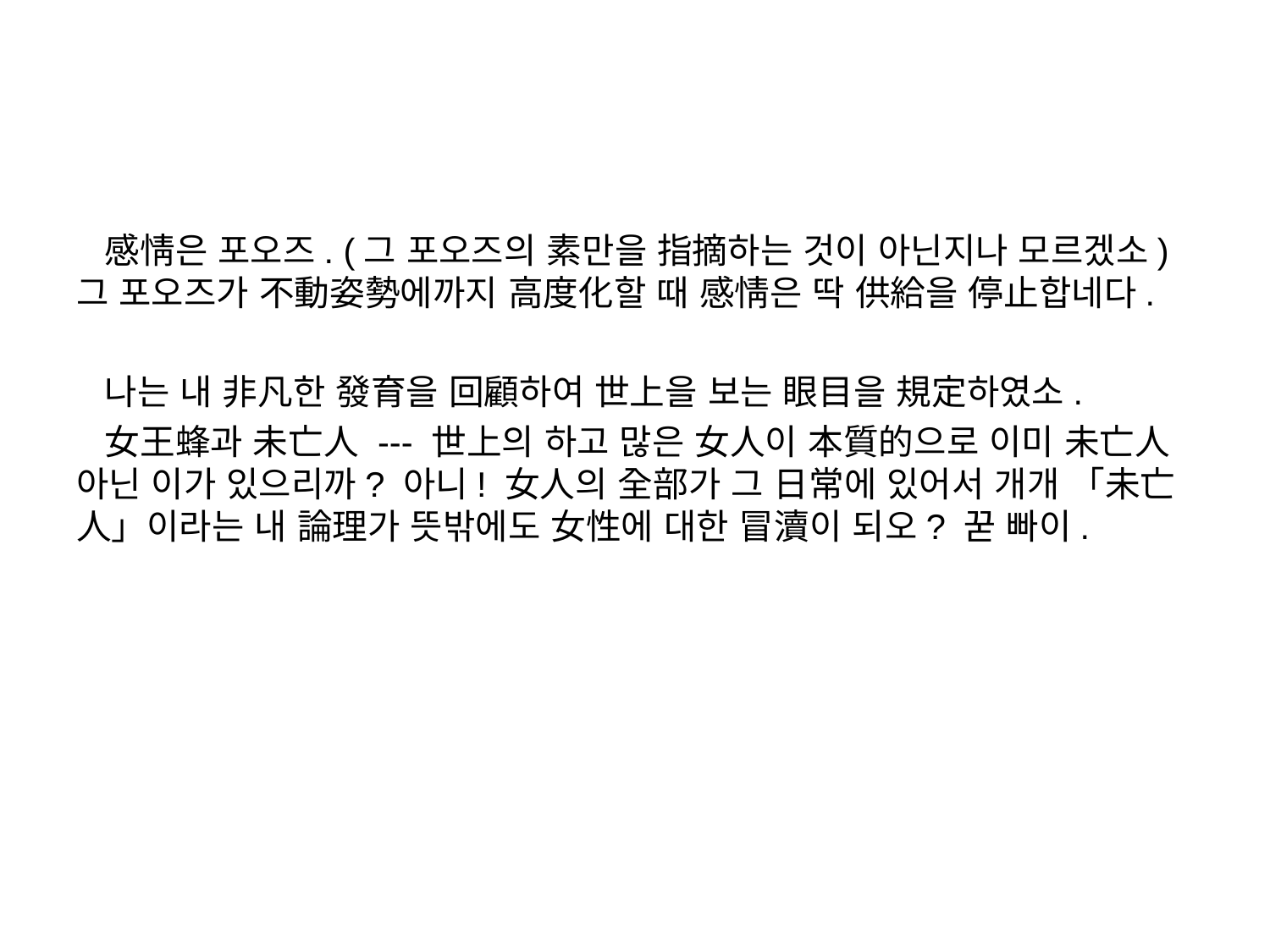

感情은 포오즈. (그 포오즈의 素만을 指摘하는 것이 아닌지나 모르겠소) 그 포오즈가 不動姿勢에까지 高度化할 때 感情은 딱 供給을 停止합네다.

  나는 내 非凡한 發育을 回顧하여 世上을 보는 眼目을 規定하였소.
  女王蜂과 未亡人 --- 世上의 하고 많은 女人이 本質的으로 이미 未亡人 아닌 이가 있으리까? 아니! 女人의 全部가 그 日常에 있어서 개개 「未亡人」이라는 내 論理가 뜻밖에도 女性에 대한 冒瀆이 되오? 꾿 빠이.